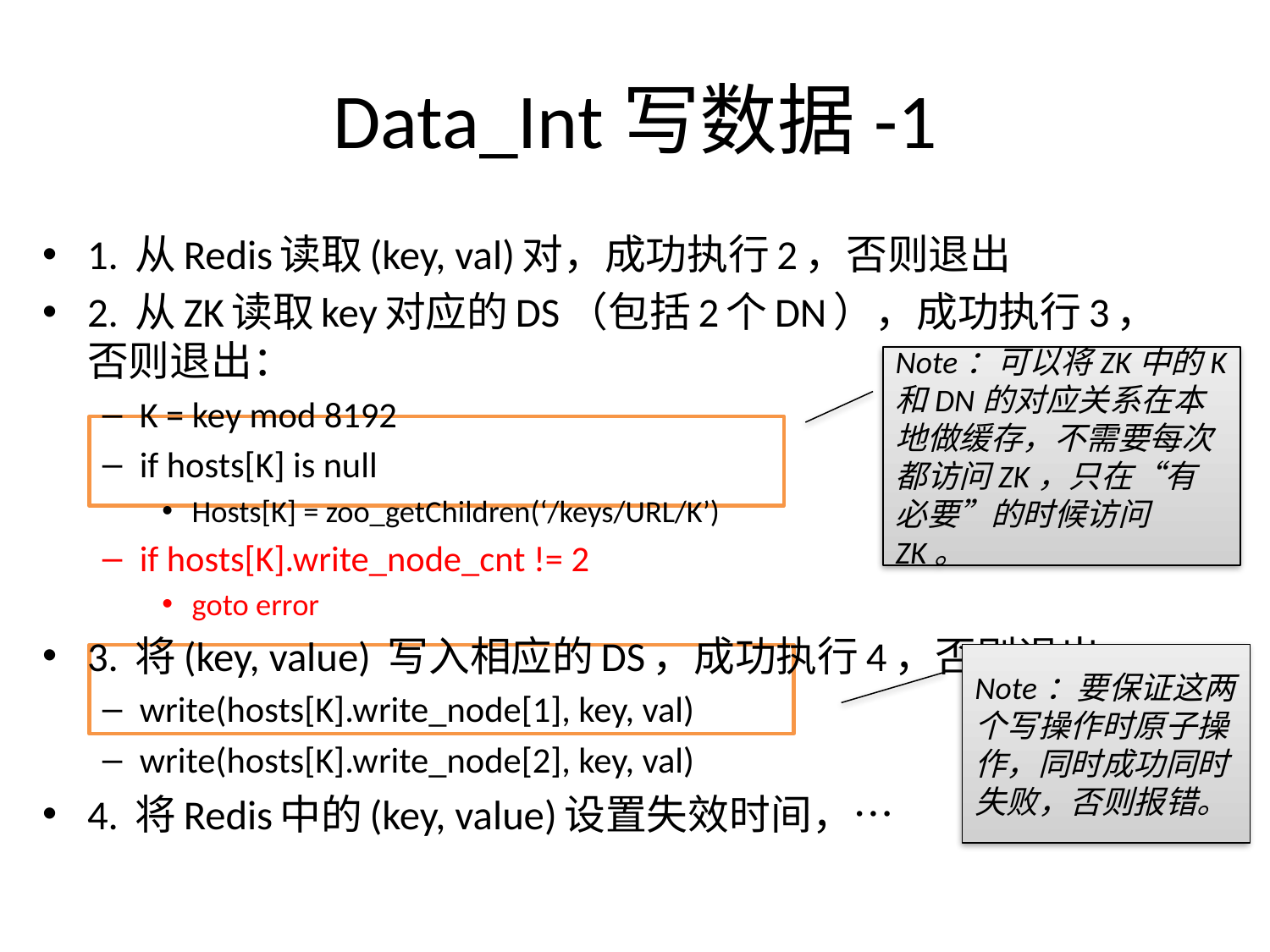

# Data_Int写数据-1
1. 从Redis读取(key, val)对，成功执行2，否则退出
2. 从ZK读取key对应的DS（包括2个DN），成功执行3，否则退出：
K = key mod 8192
if hosts[K] is null
Hosts[K] = zoo_getChildren(‘/keys/URL/K’)
if hosts[K].write_node_cnt != 2
goto error
3. 将(key, value) 写入相应的DS，成功执行4，否则退出
write(hosts[K].write_node[1], key, val)
write(hosts[K].write_node[2], key, val)
4. 将Redis中的(key, value)设置失效时间，…
Note：可以将ZK中的K和DN的对应关系在本地做缓存，不需要每次都访问ZK，只在“有必要”的时候访问ZK。

Note：要保证这两个写操作时原子操作，同时成功同时失败，否则报错。